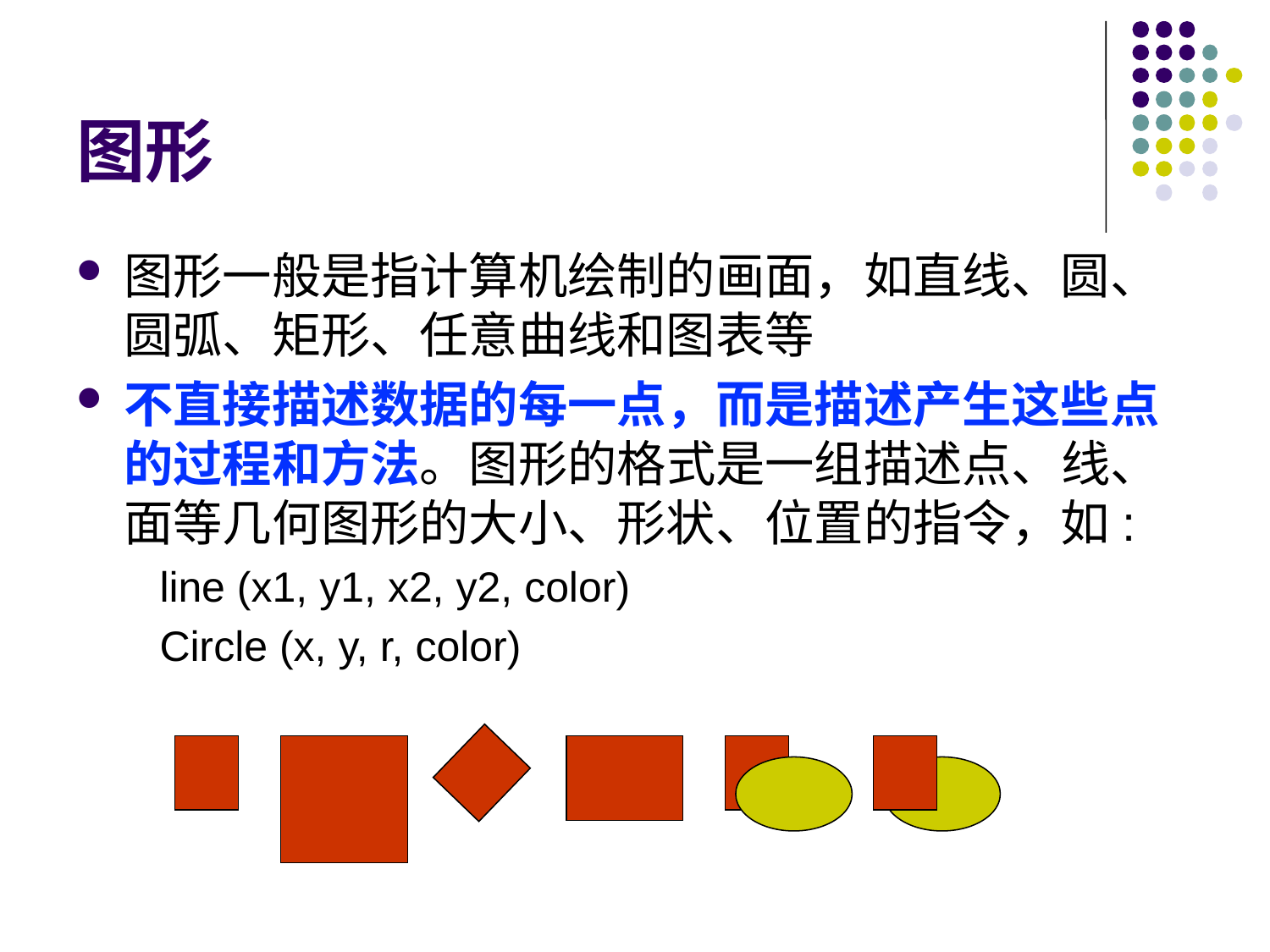

# 图形
图形一般是指计算机绘制的画面，如直线、圆、圆弧、矩形、任意曲线和图表等
不直接描述数据的每一点，而是描述产生这些点的过程和方法。图形的格式是一组描述点、线、面等几何图形的大小、形状、位置的指令，如:
   line (x1, y1, x2, y2, color)
   Circle (x, y, r, color)